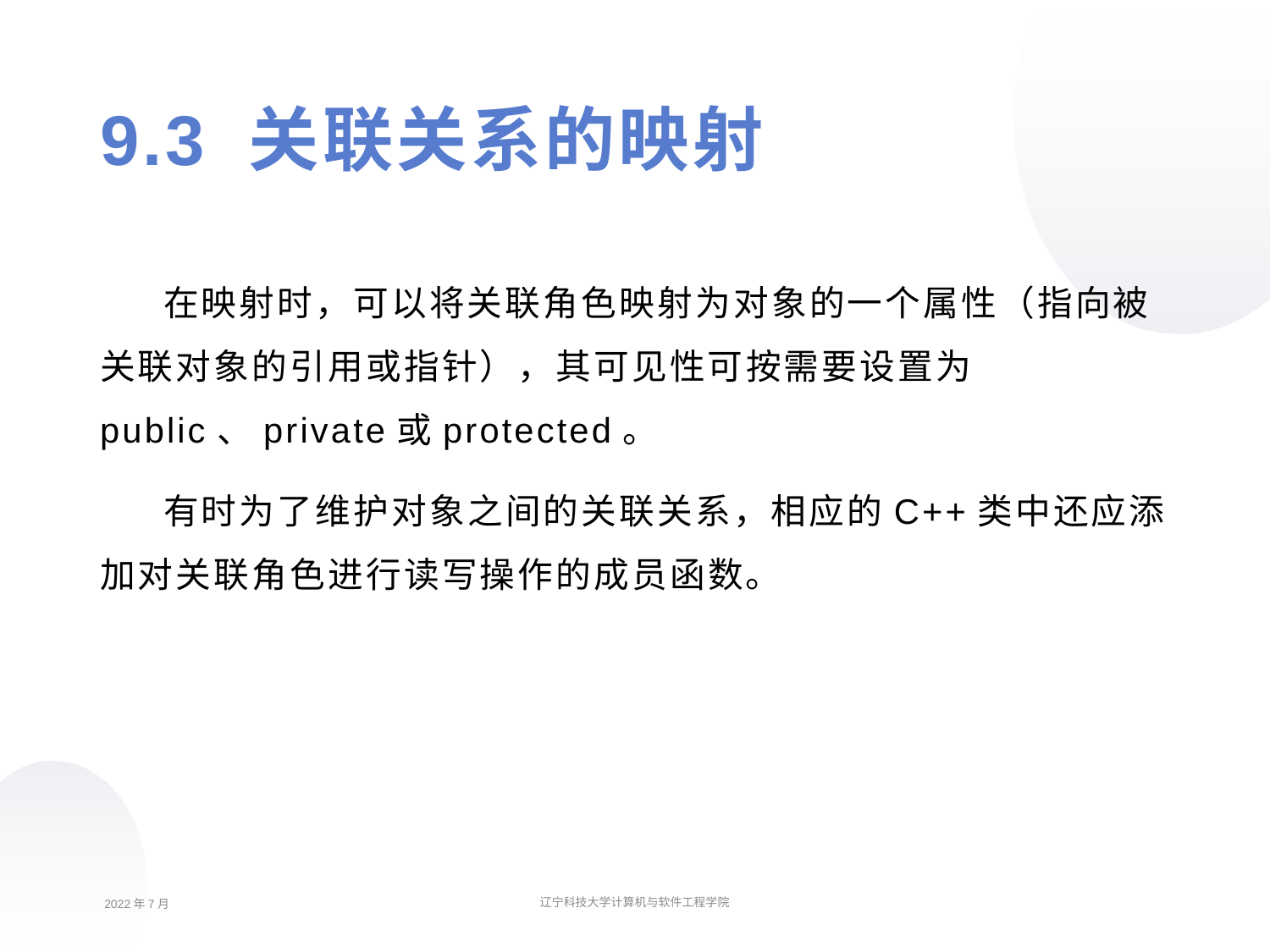

9.3 关联关系的映射
在映射时，可以将关联角色映射为对象的一个属性（指向被关联对象的引用或指针），其可见性可按需要设置为public、private或protected。
有时为了维护对象之间的关联关系，相应的C++类中还应添加对关联角色进行读写操作的成员函数。

2022年7月
辽宁科技大学计算机与软件工程学院
44